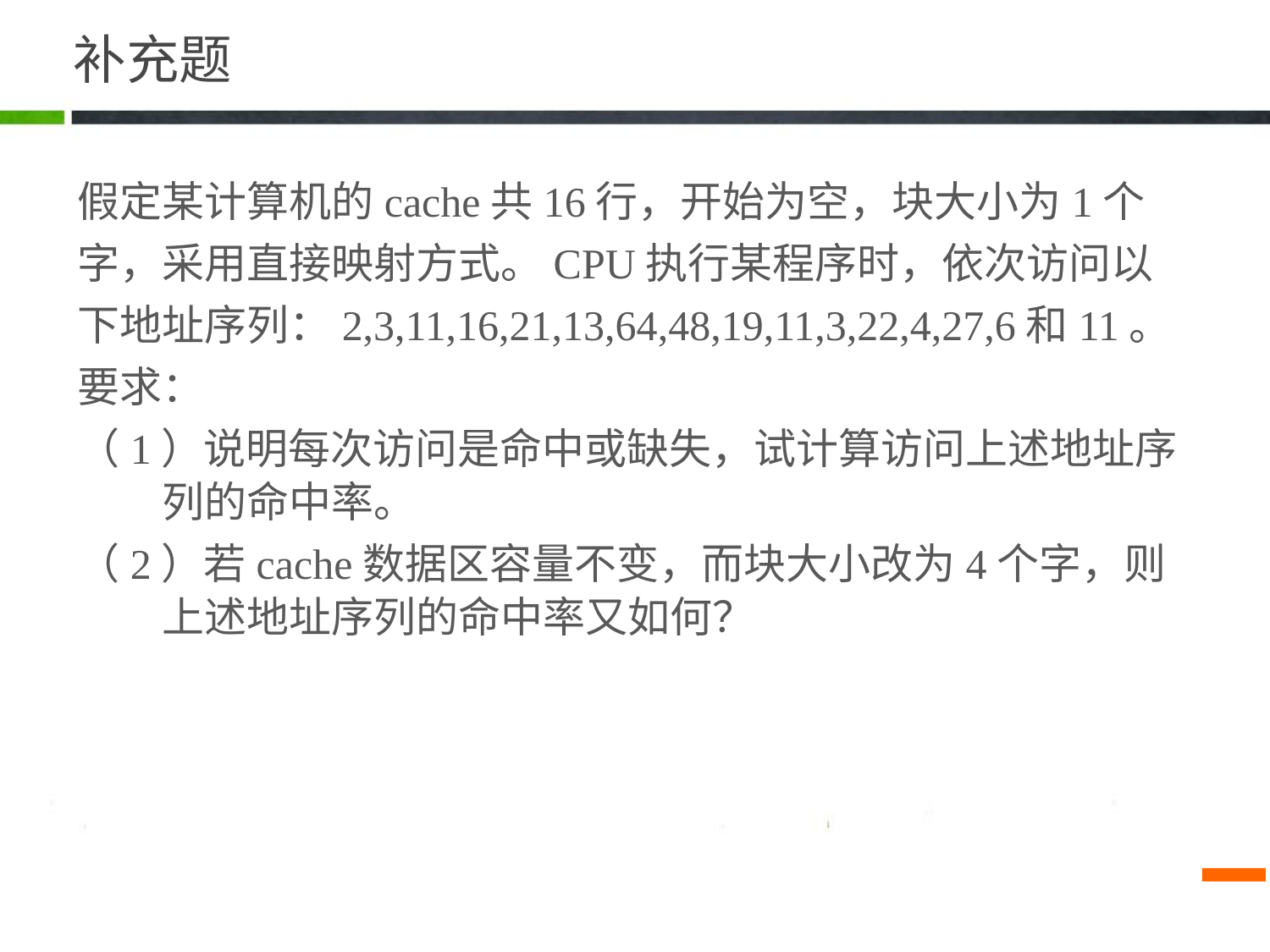

# 补充题
假定某计算机的cache共16行，开始为空，块大小为1个
字，采用直接映射方式。CPU执行某程序时，依次访问以
下地址序列：2,3,11,16,21,13,64,48,19,11,3,22,4,27,6和11。
要求：
（1）说明每次访问是命中或缺失，试计算访问上述地址序列的命中率。
（2）若cache数据区容量不变，而块大小改为4个字，则上述地址序列的命中率又如何？